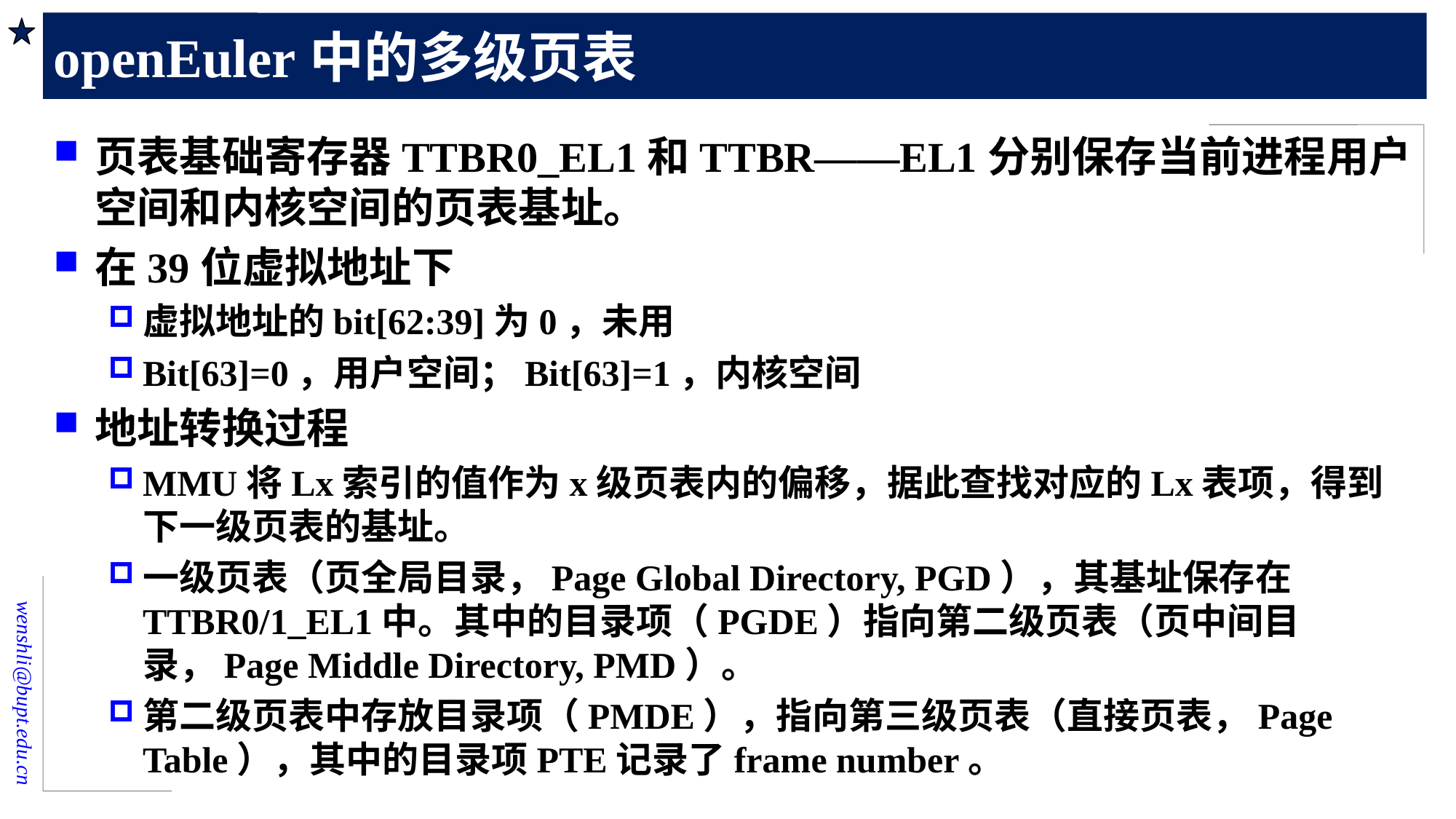

# openEuler中的多级页表
页表基础寄存器TTBR0_EL1和TTBR——EL1分别保存当前进程用户空间和内核空间的页表基址。
在39位虚拟地址下
虚拟地址的bit[62:39]为0，未用
Bit[63]=0，用户空间；Bit[63]=1，内核空间
地址转换过程
MMU将Lx索引的值作为x级页表内的偏移，据此查找对应的Lx表项，得到下一级页表的基址。
一级页表（页全局目录，Page Global Directory, PGD），其基址保存在TTBR0/1_EL1中。其中的目录项（PGDE）指向第二级页表（页中间目录，Page Middle Directory, PMD）。
第二级页表中存放目录项（PMDE），指向第三级页表（直接页表，Page Table），其中的目录项PTE记录了frame number。
94